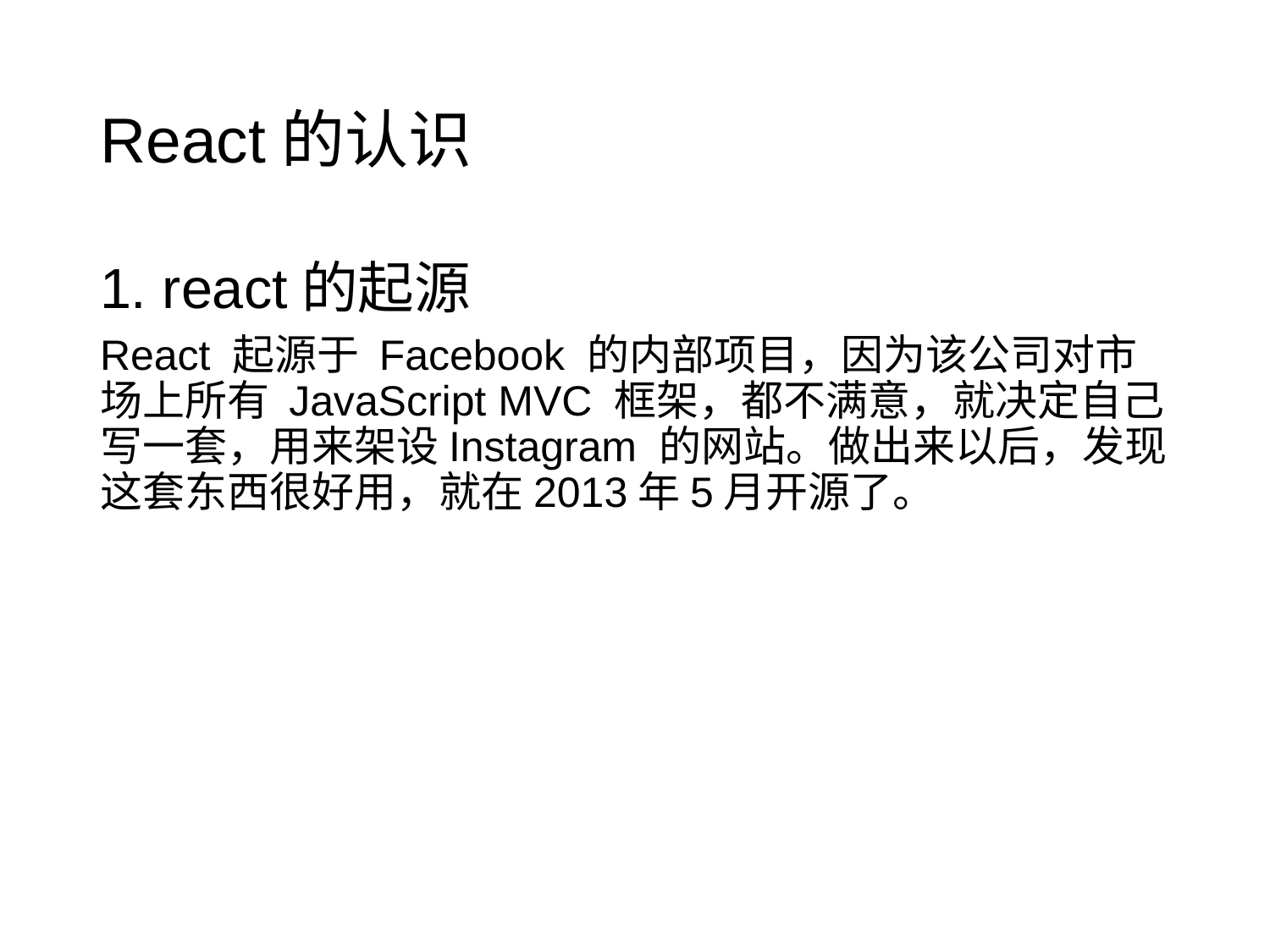

# React的认识
1. react的起源
React 起源于 Facebook 的内部项目，因为该公司对市场上所有 JavaScript MVC 框架，都不满意，就决定自己写一套，用来架设Instagram 的网站。做出来以后，发现这套东西很好用，就在2013年5月开源了。